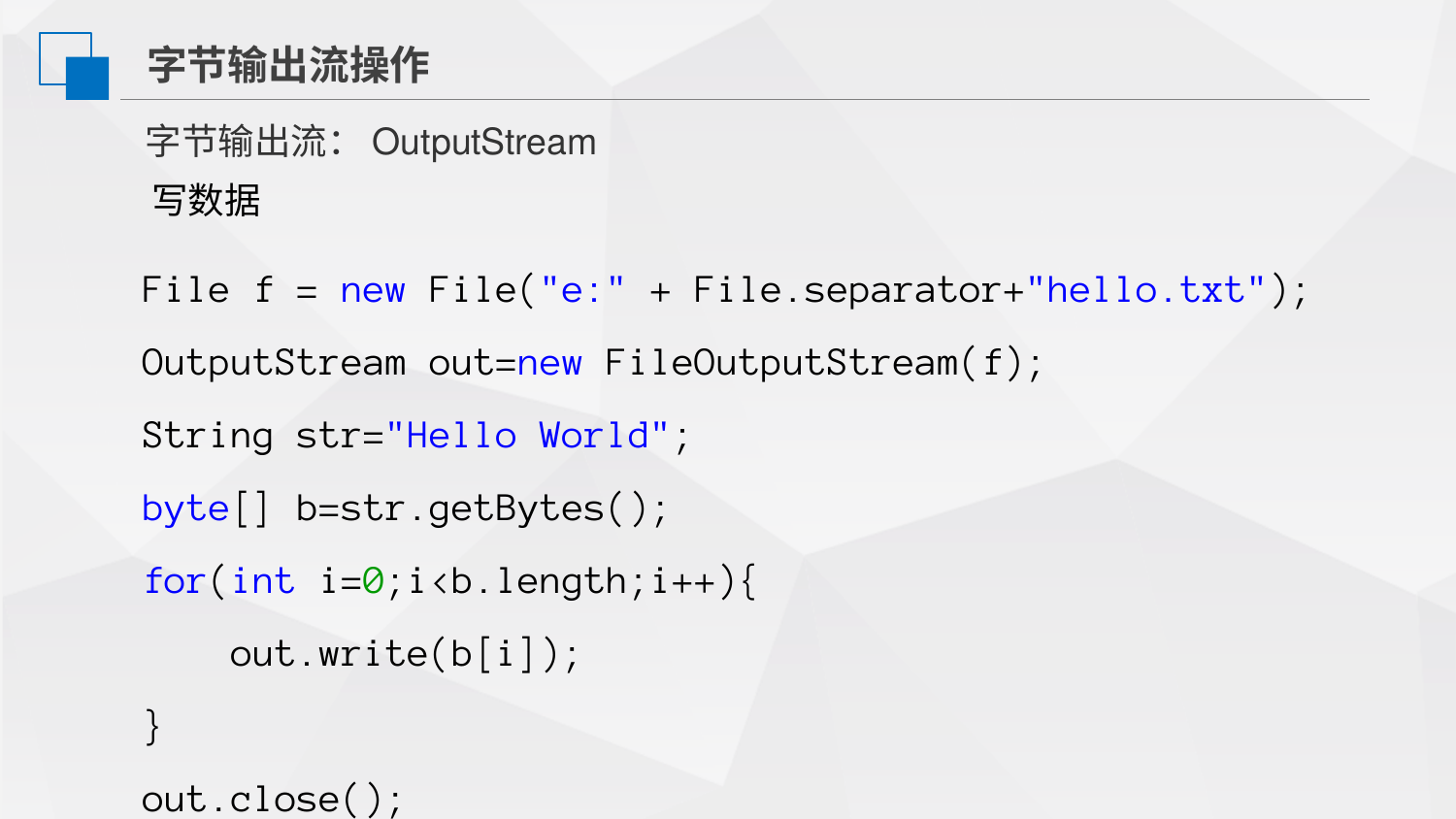

字节输出流操作
字节输出流：OutputStream
 写数据
File f = new File("e:" + File.separator+"hello.txt");
OutputStream out=new FileOutputStream(f);
String str="Hello World";
byte[] b=str.getBytes();
for(int i=0;i<b.length;i++){
    out.write(b[i]);
}
out.close();